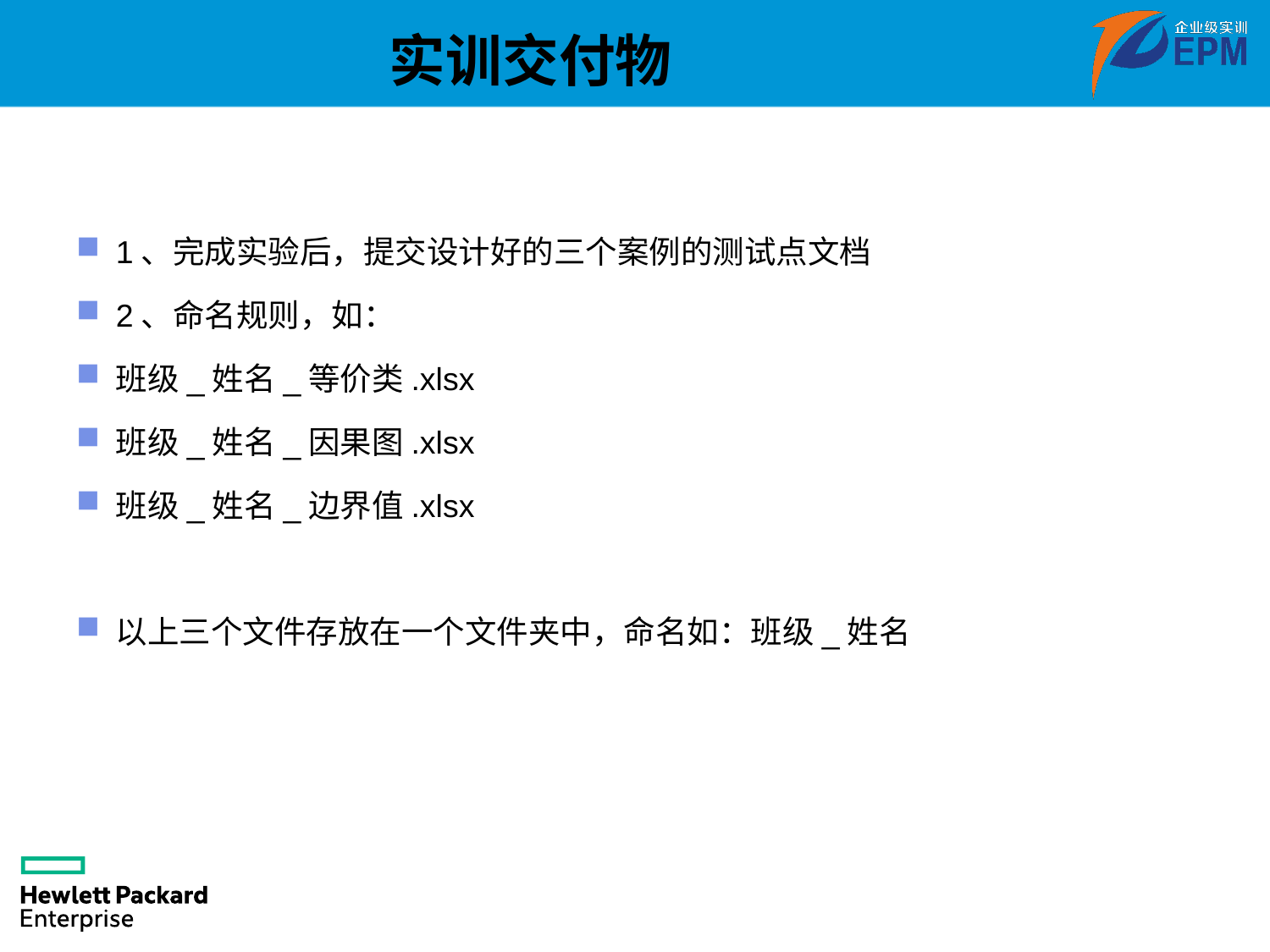

实训交付物
1、完成实验后，提交设计好的三个案例的测试点文档
2、命名规则，如：
班级_姓名_等价类.xlsx
班级_姓名_因果图.xlsx
班级_姓名_边界值.xlsx

以上三个文件存放在一个文件夹中，命名如：班级_姓名